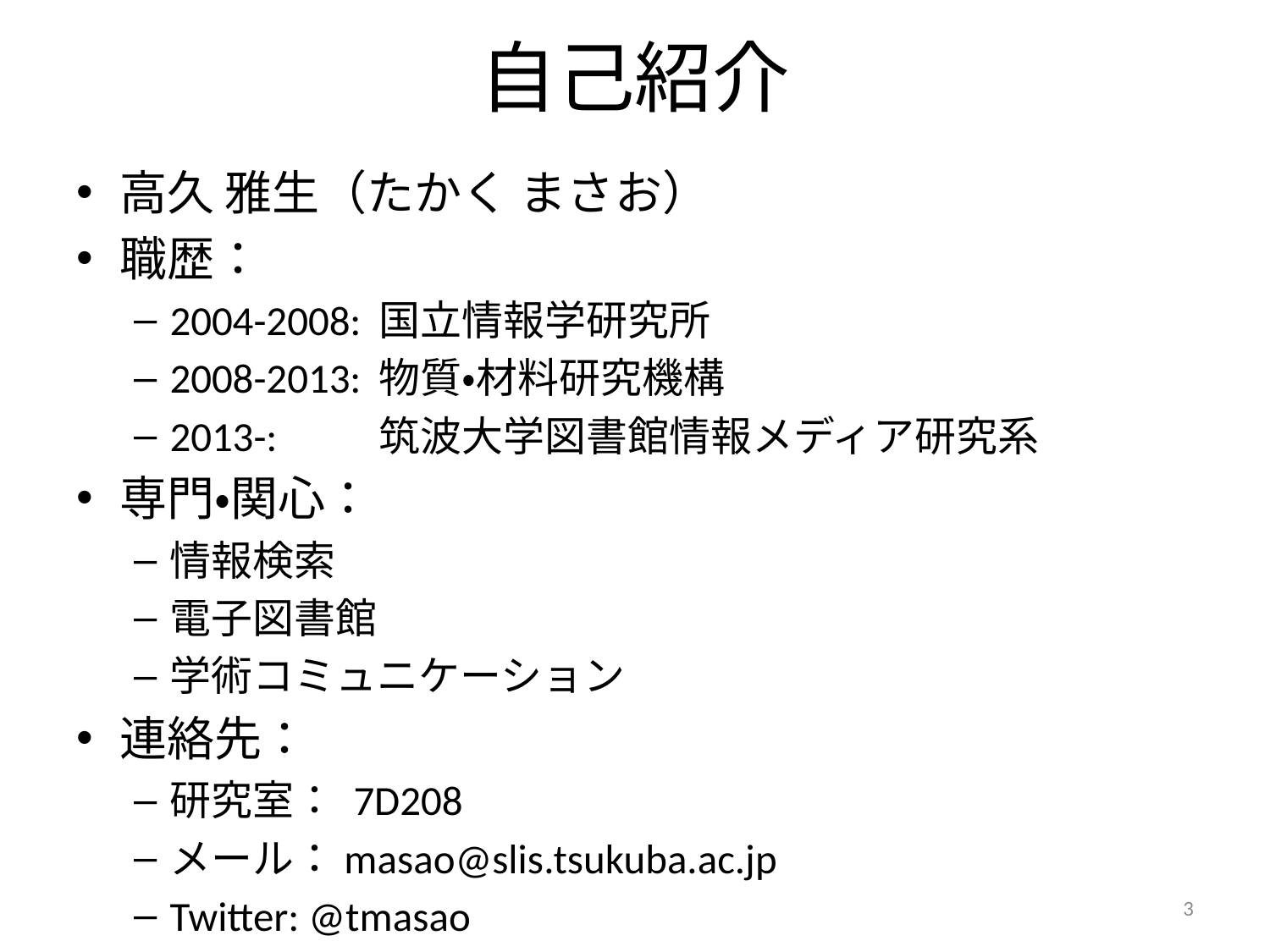

# 自己紹介
高久 雅生（たかく まさお）
職歴：
2004-2008: 国立情報学研究所
2008-2013: 物質・材料研究機構
2013-:          筑波大学図書館情報メディア研究系
専門・関心：
情報検索
電子図書館
学術コミュニケーション
連絡先：
研究室： 7D208
メール：masao@slis.tsukuba.ac.jp
Twitter: @tmasao
3